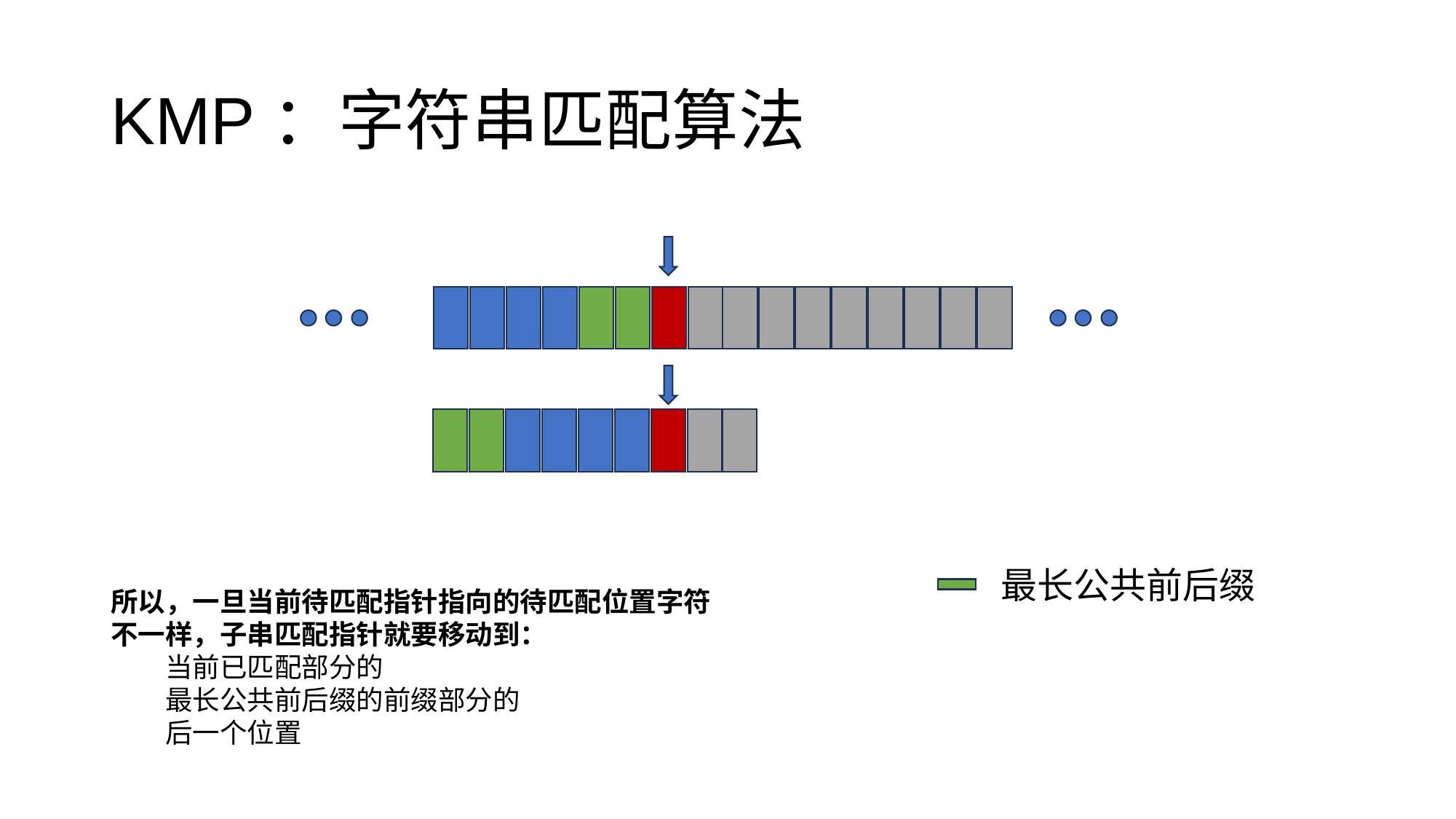

# KMP：字符串匹配算法

最长公共前后缀
所以，一旦当前待匹配指针指向的待匹配位置字符不一样，子串匹配指针就要移动到：
当前已匹配部分的
最长公共前后缀的前缀部分的
后一个位置